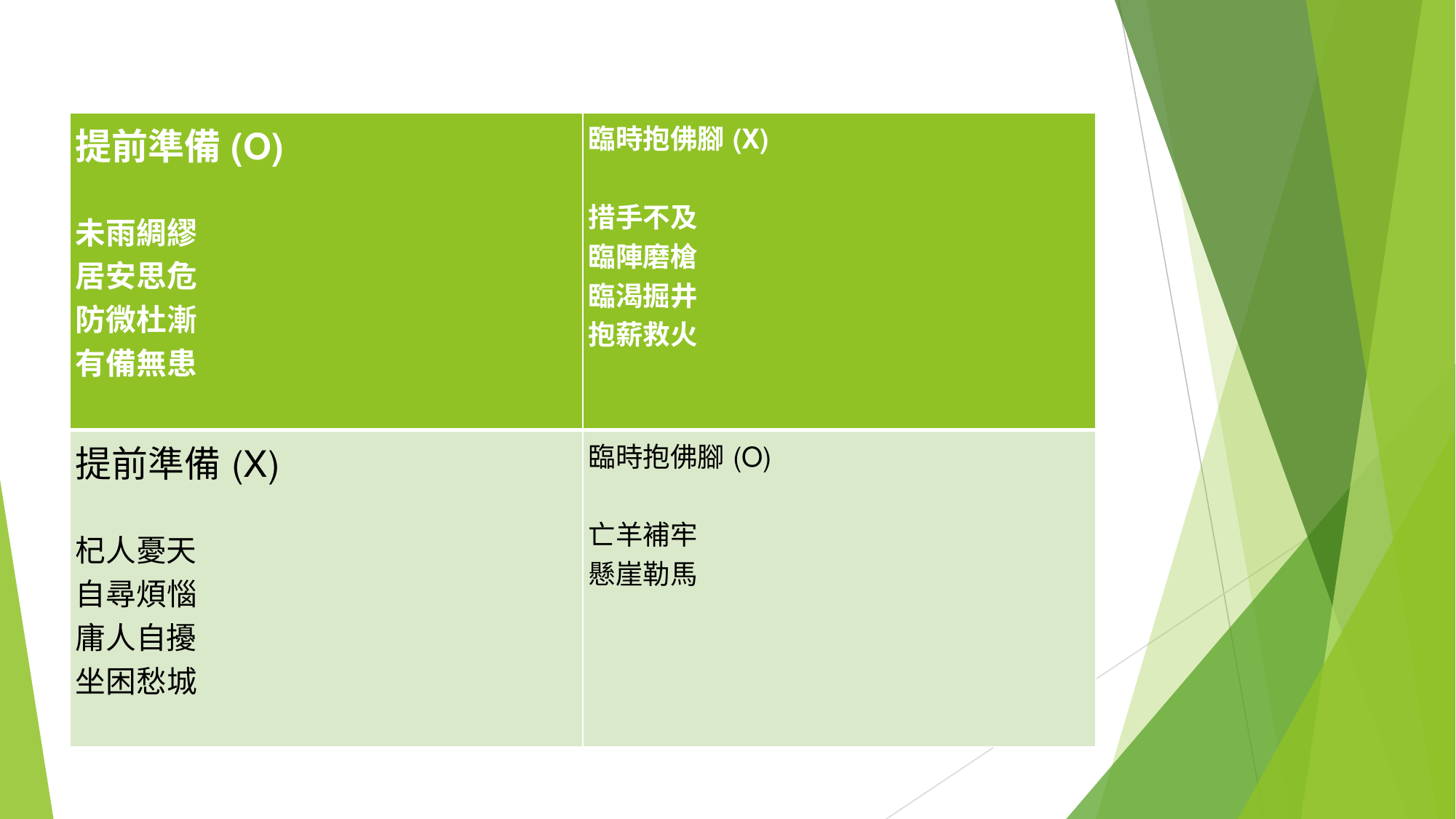

| 提前準備(O) 未雨綢繆 居安思危 防微杜漸 有備無患 | 臨時抱佛腳(X) 措手不及 臨陣磨槍 臨渴掘井 抱薪救火 |
| --- | --- |
| 提前準備(X) 杞人憂天 自尋煩惱 庸人自擾 坐困愁城 | 臨時抱佛腳(O) 亡羊補牢 懸崖勒馬 |